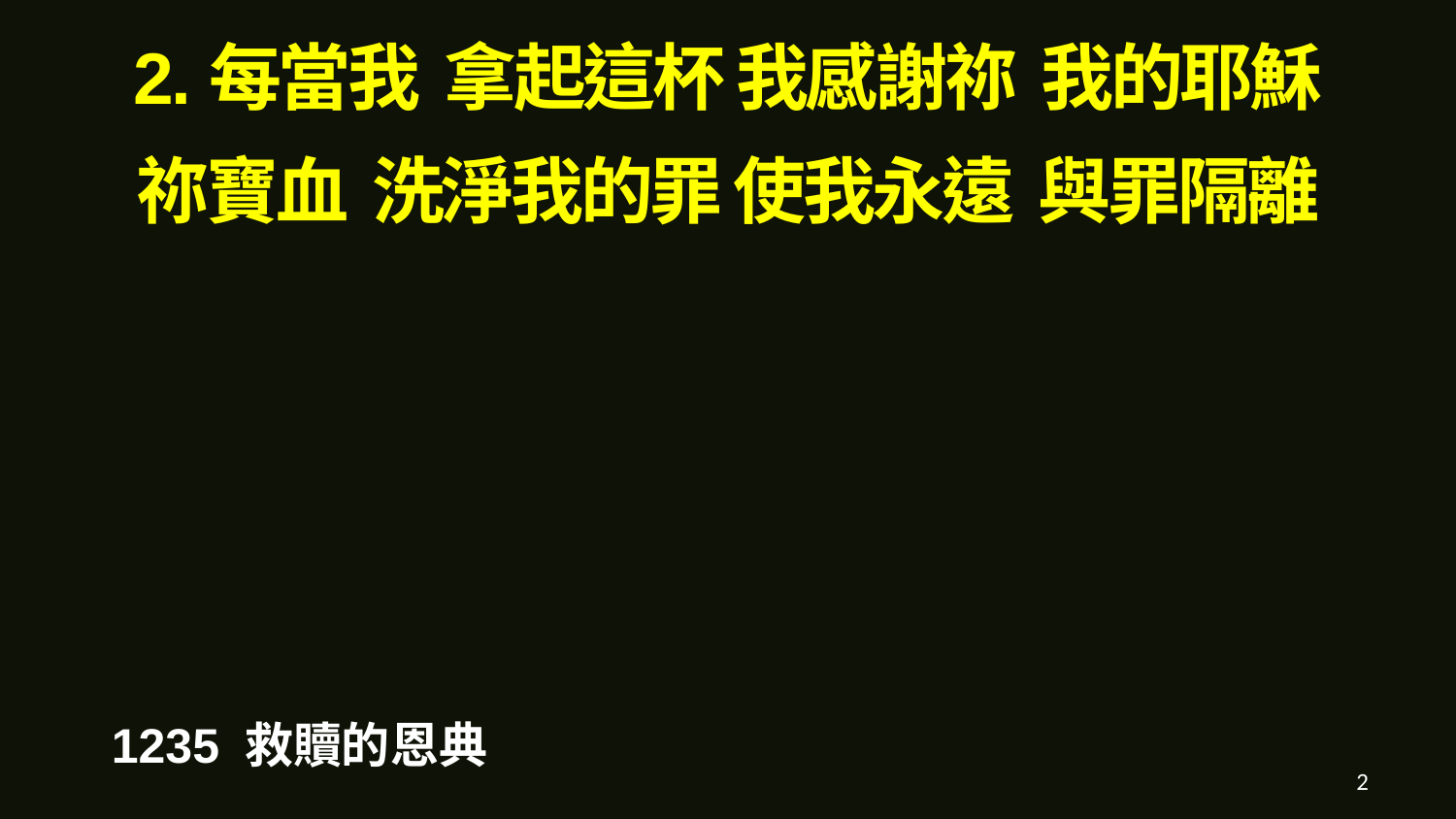

2.每當我  拿起這杯 我感謝祢  我的耶穌
祢寶血  洗淨我的罪 使我永遠  與罪隔離
1235 救贖的恩典
2